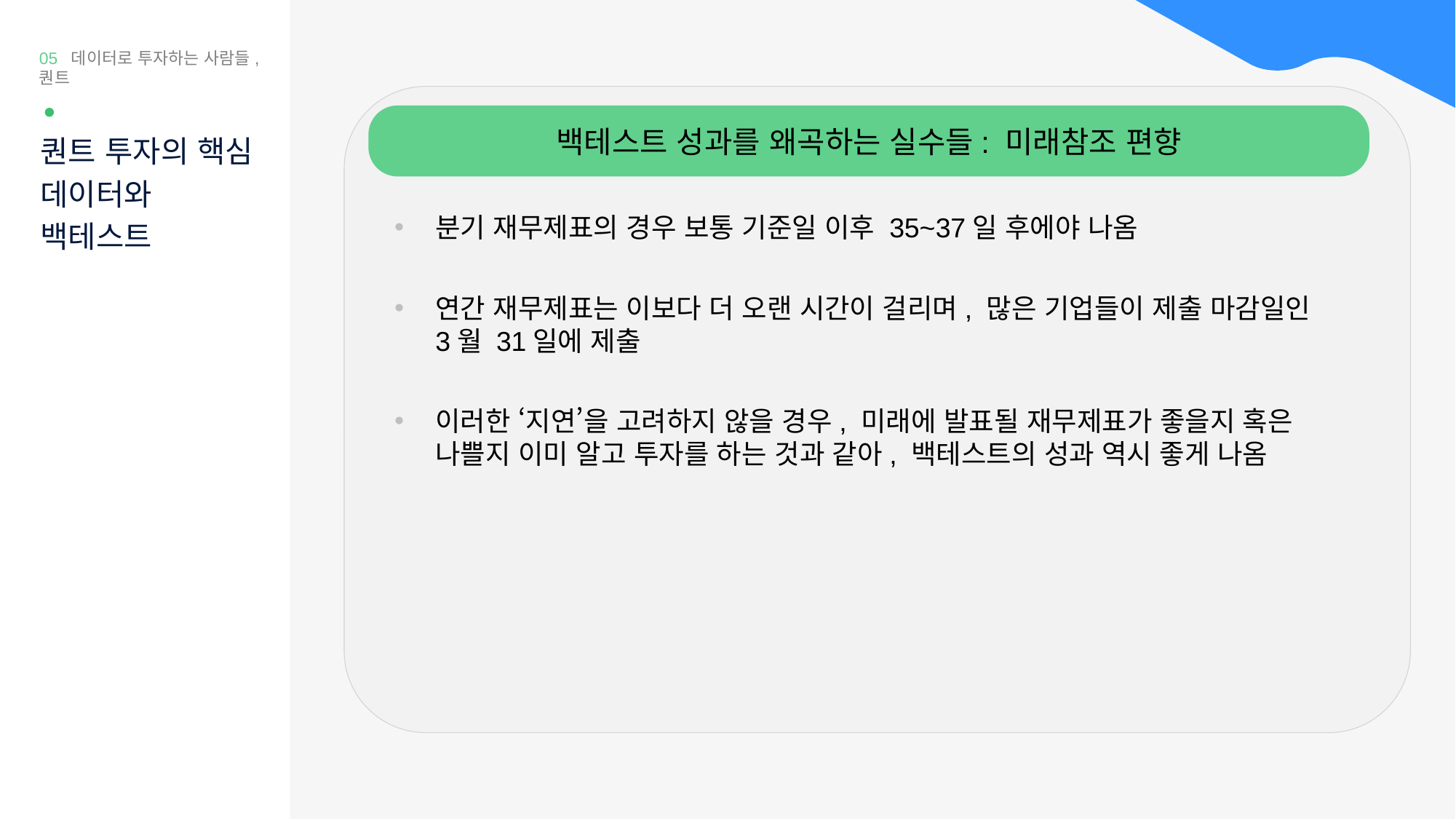

05  데이터로 투자하는 사람들, 퀀트

백테스트 성과를 왜곡하는 실수들: 미래참조 편향

퀀트 투자의 핵심
데이터와
백테스트
분기 재무제표의 경우 보통 기준일 이후 35~37일 후에야 나옴

연간 재무제표는 이보다 더 오랜 시간이 걸리며, 많은 기업들이 제출 마감일인 3월 31일에 제출

이러한 ‘지연’을 고려하지 않을 경우, 미래에 발표될 재무제표가 좋을지 혹은 나쁠지 이미 알고 투자를 하는 것과 같아, 백테스트의 성과 역시 좋게 나옴